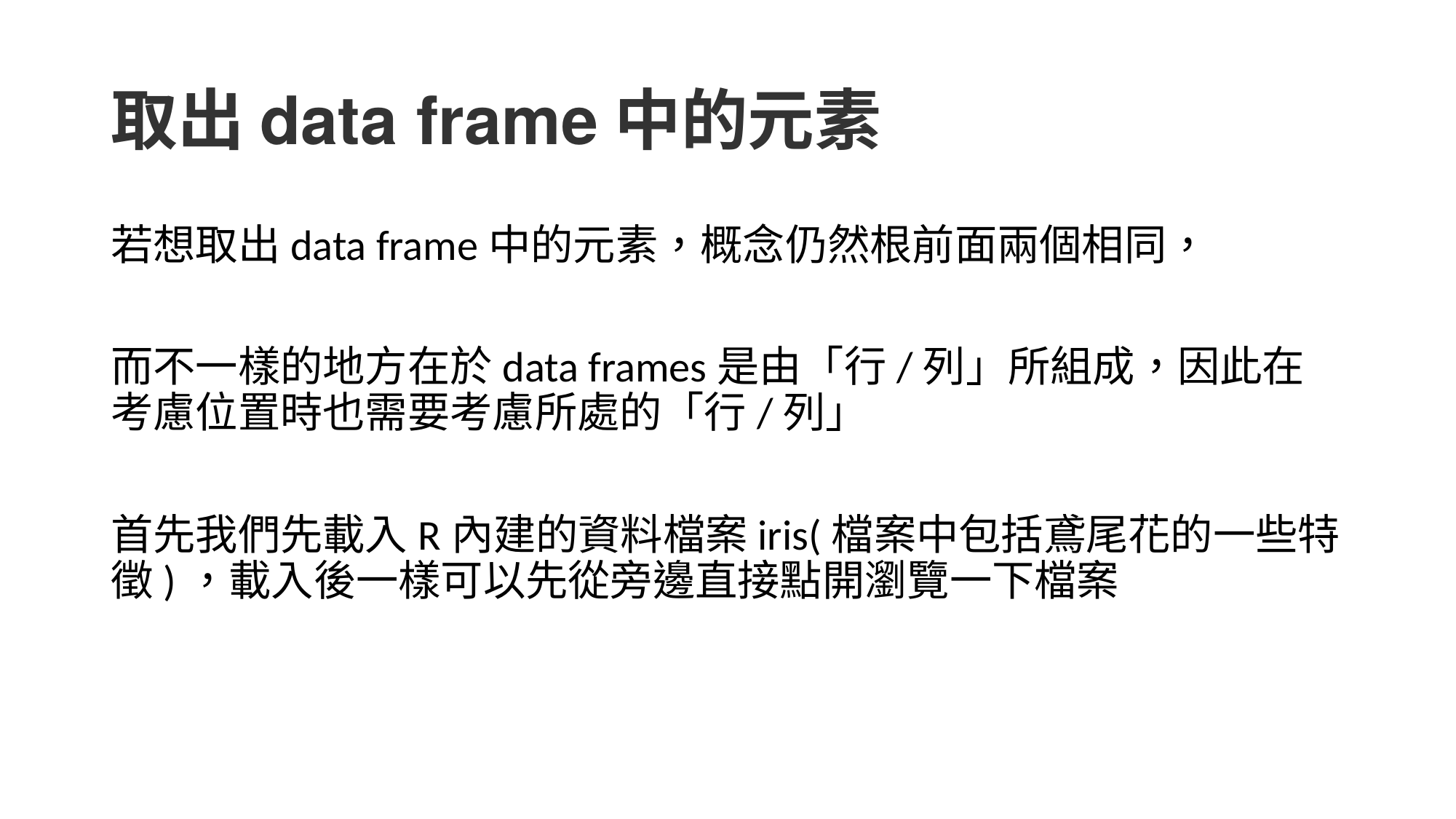

# 取出data frame中的元素
若想取出data frame中的元素，概念仍然根前面兩個相同，

而不一樣的地方在於data frames是由「行/列」所組成，因此在考慮位置時也需要考慮所處的「行/列」

首先我們先載入R內建的資料檔案iris(檔案中包括鳶尾花的一些特徵)，載入後一樣可以先從旁邊直接點開瀏覽一下檔案